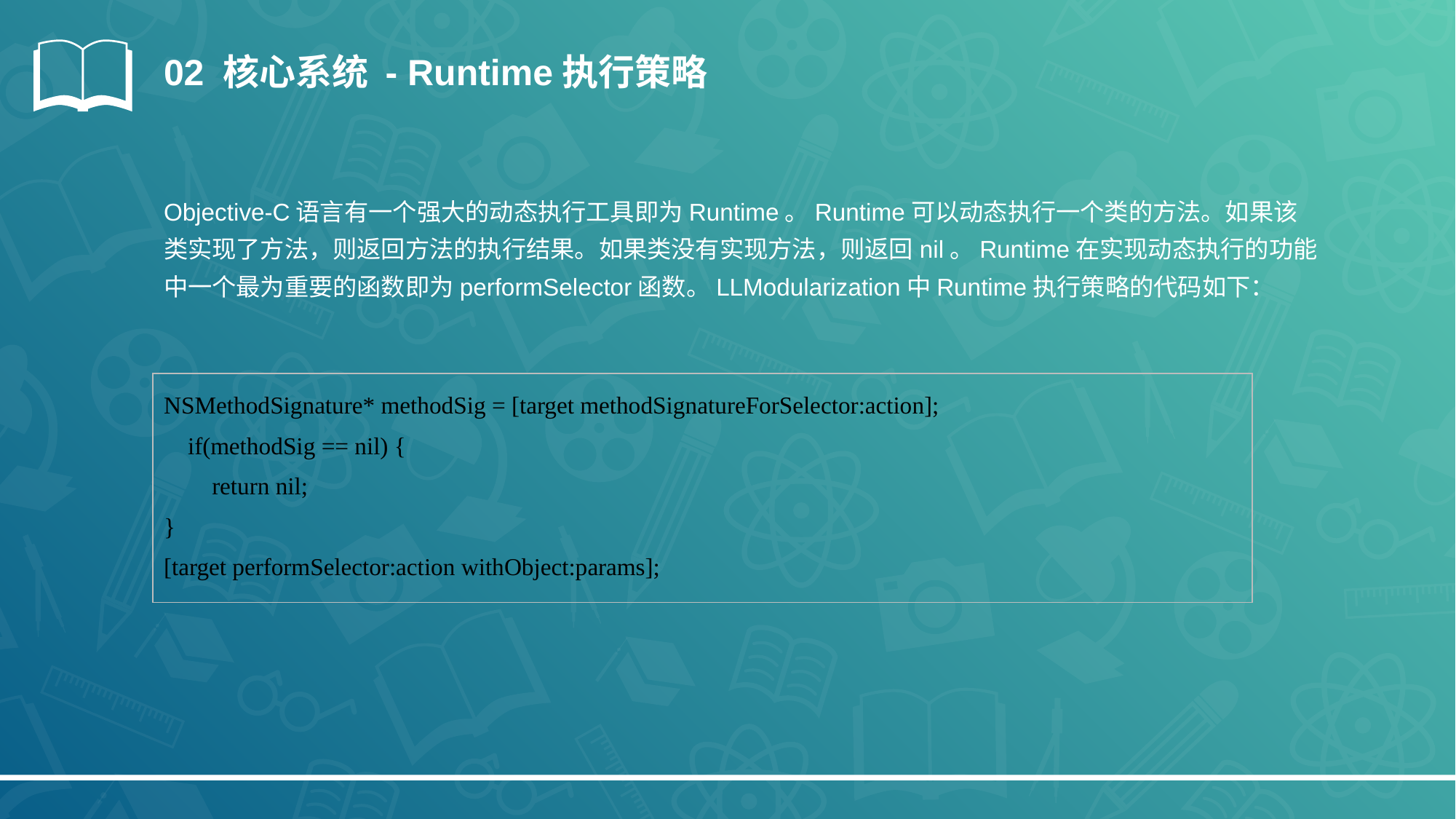

02 核心系统 - Runtime执行策略
Objective-C语言有一个强大的动态执行工具即为Runtime。Runtime可以动态执行一个类的方法。如果该类实现了方法，则返回方法的执行结果。如果类没有实现方法，则返回nil。Runtime在实现动态执行的功能中一个最为重要的函数即为performSelector函数。LLModularization中Runtime执行策略的代码如下：
| NSMethodSignature\* methodSig = [target methodSignatureForSelector:action]; if(methodSig == nil) { return nil; } [target performSelector:action withObject:params]; |
| --- |